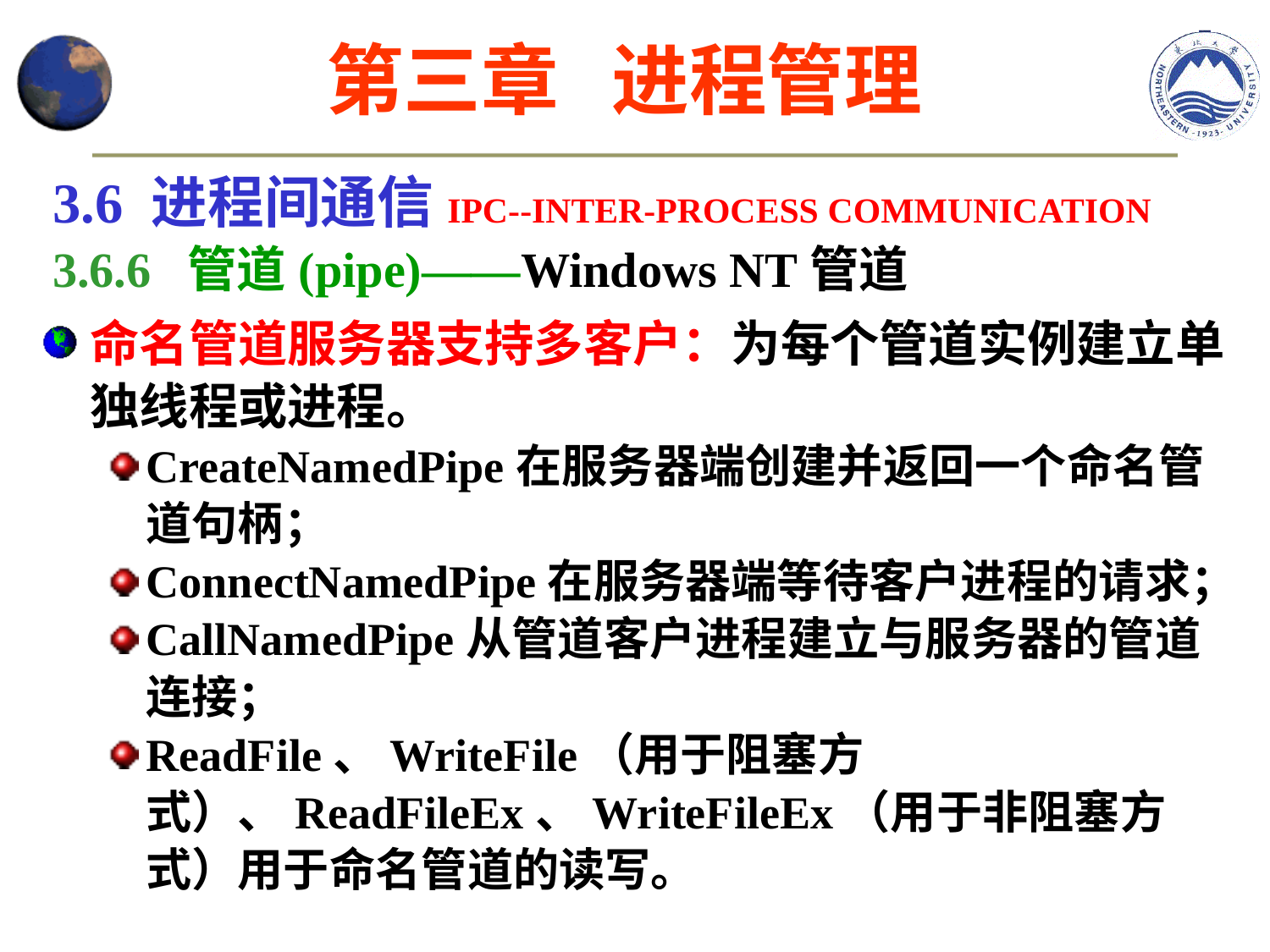

第三章   进程管理
3.6 进程间通信IPC--INTER-PROCESS COMMUNICATION
3.6.6  管道(pipe)——Windows NT管道
命名管道服务器支持多客户：为每个管道实例建立单独线程或进程。
CreateNamedPipe在服务器端创建并返回一个命名管道句柄；
ConnectNamedPipe在服务器端等待客户进程的请求；
CallNamedPipe从管道客户进程建立与服务器的管道连接；
ReadFile、WriteFile（用于阻塞方式）、ReadFileEx、WriteFileEx（用于非阻塞方式）用于命名管道的读写。